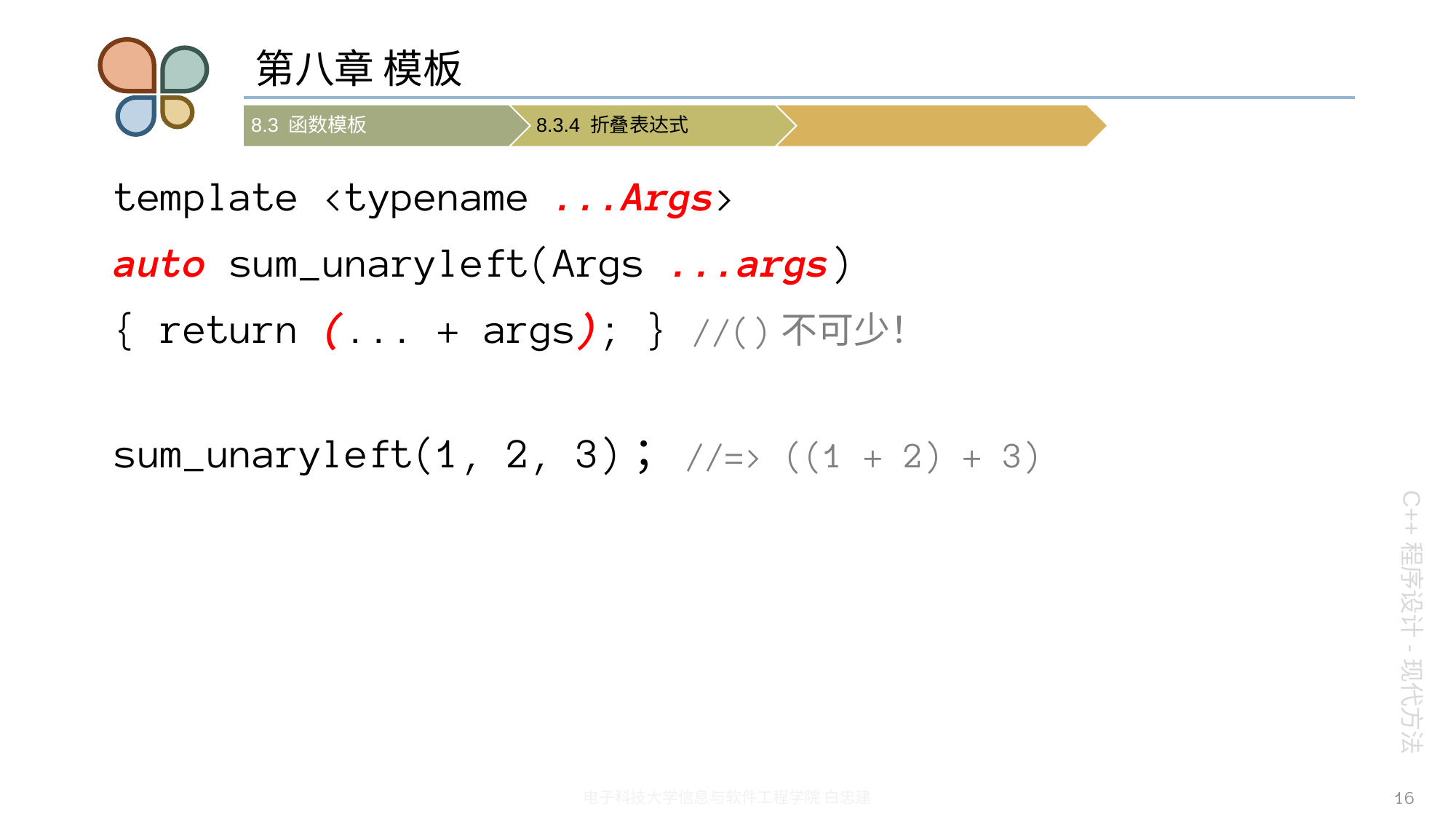

# 第八章 模板
8.3 函数模板
8.3.4 折叠表达式

template <typename ...Args>
auto sum_unaryleft(Args ...args)
{ return (... + args); } //()不可少！

sum_unaryleft(1, 2, 3)；//=> ((1 + 2) + 3)
16